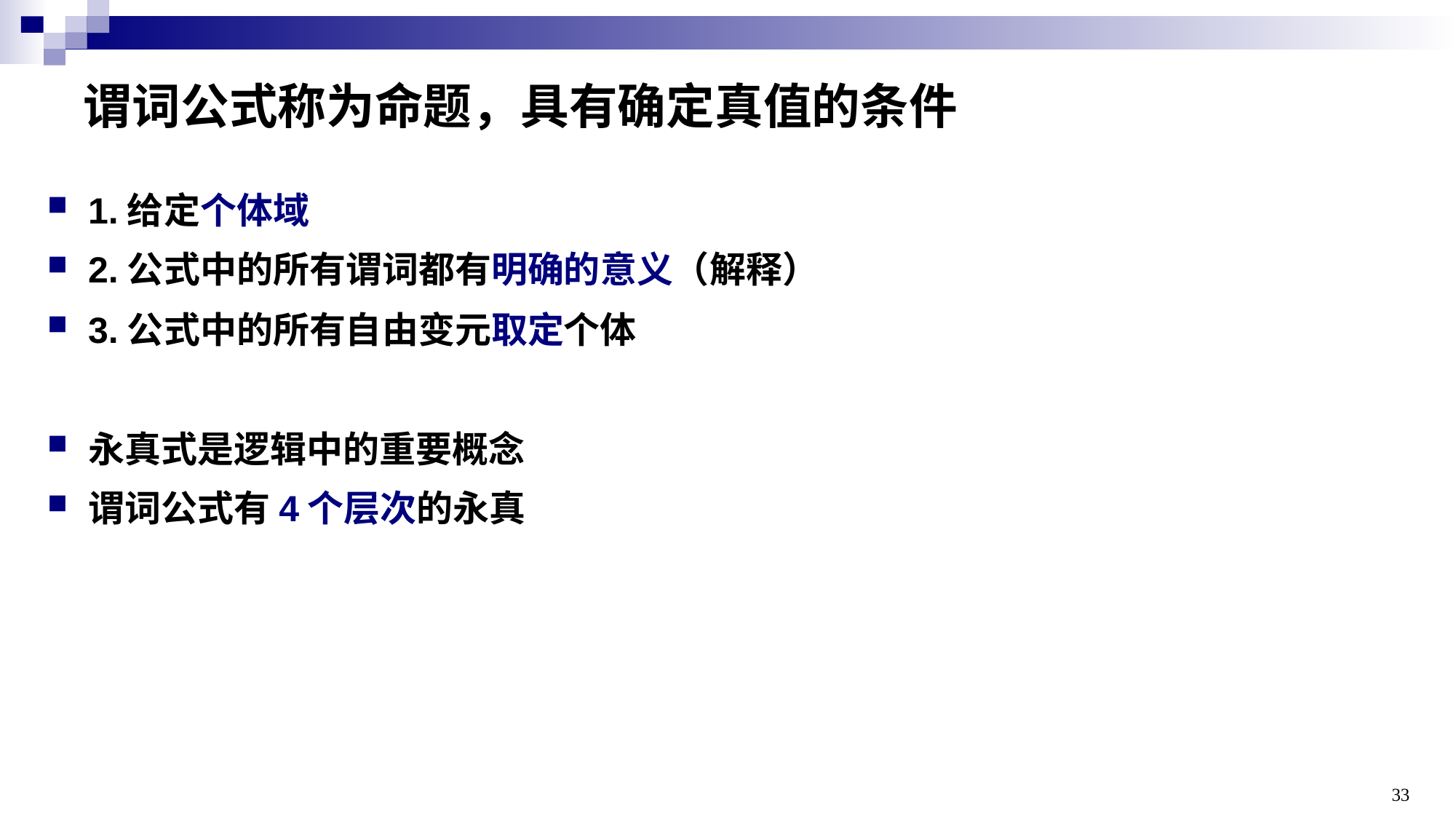

# 谓词公式称为命题，具有确定真值的条件
1.给定个体域
2.公式中的所有谓词都有明确的意义（解释）
3.公式中的所有自由变元取定个体

永真式是逻辑中的重要概念
谓词公式有4个层次的永真
33